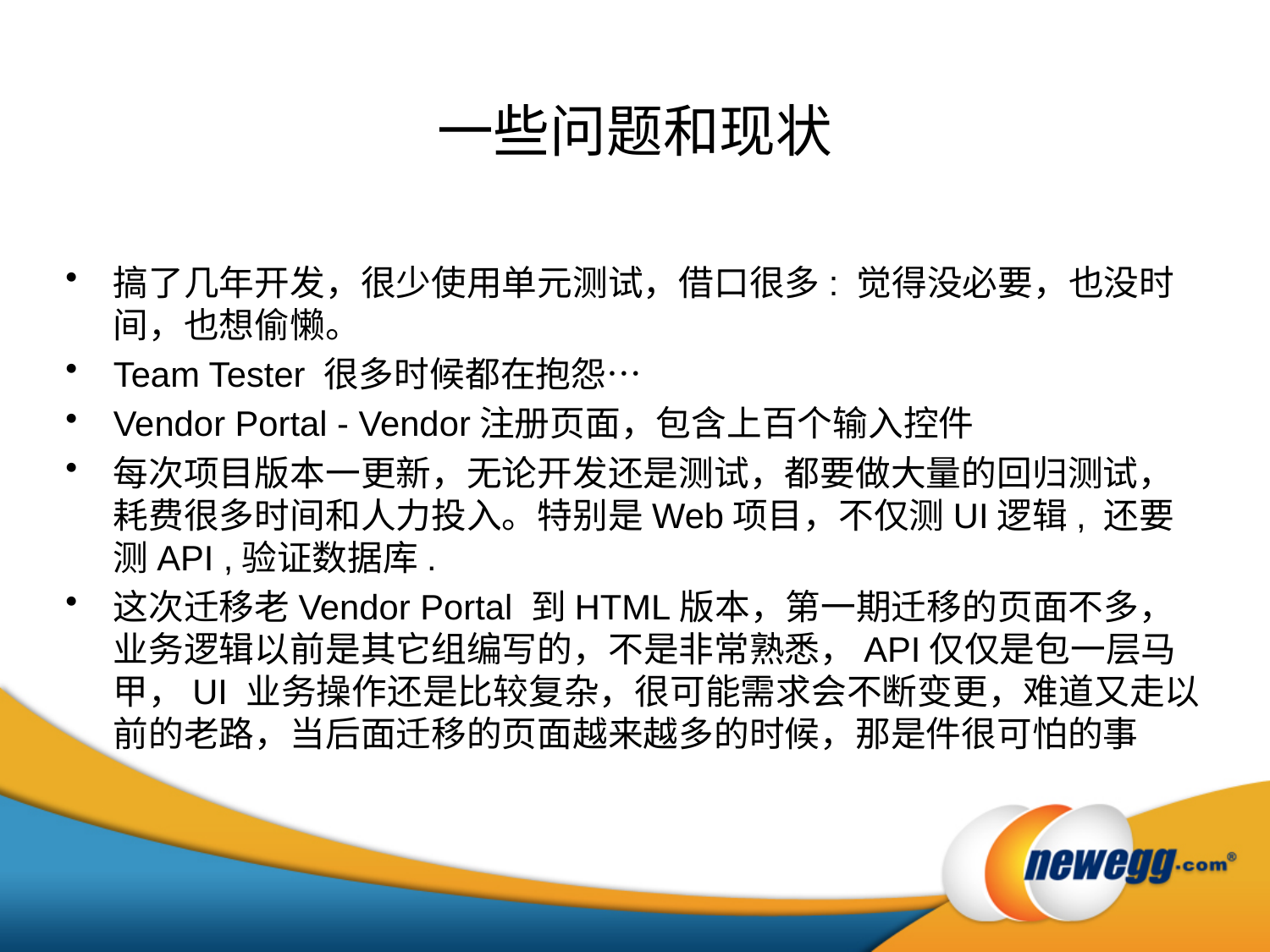

# 一些问题和现状
搞了几年开发，很少使用单元测试，借口很多: 觉得没必要，也没时间，也想偷懒。
Team Tester 很多时候都在抱怨…
Vendor Portal - Vendor注册页面，包含上百个输入控件
每次项目版本一更新，无论开发还是测试，都要做大量的回归测试，耗费很多时间和人力投入。特别是Web项目，不仅测UI逻辑, 还要测API ,验证数据库.
这次迁移老Vendor Portal 到HTML版本，第一期迁移的页面不多，业务逻辑以前是其它组编写的，不是非常熟悉，API仅仅是包一层马甲，UI 业务操作还是比较复杂，很可能需求会不断变更，难道又走以前的老路，当后面迁移的页面越来越多的时候，那是件很可怕的事